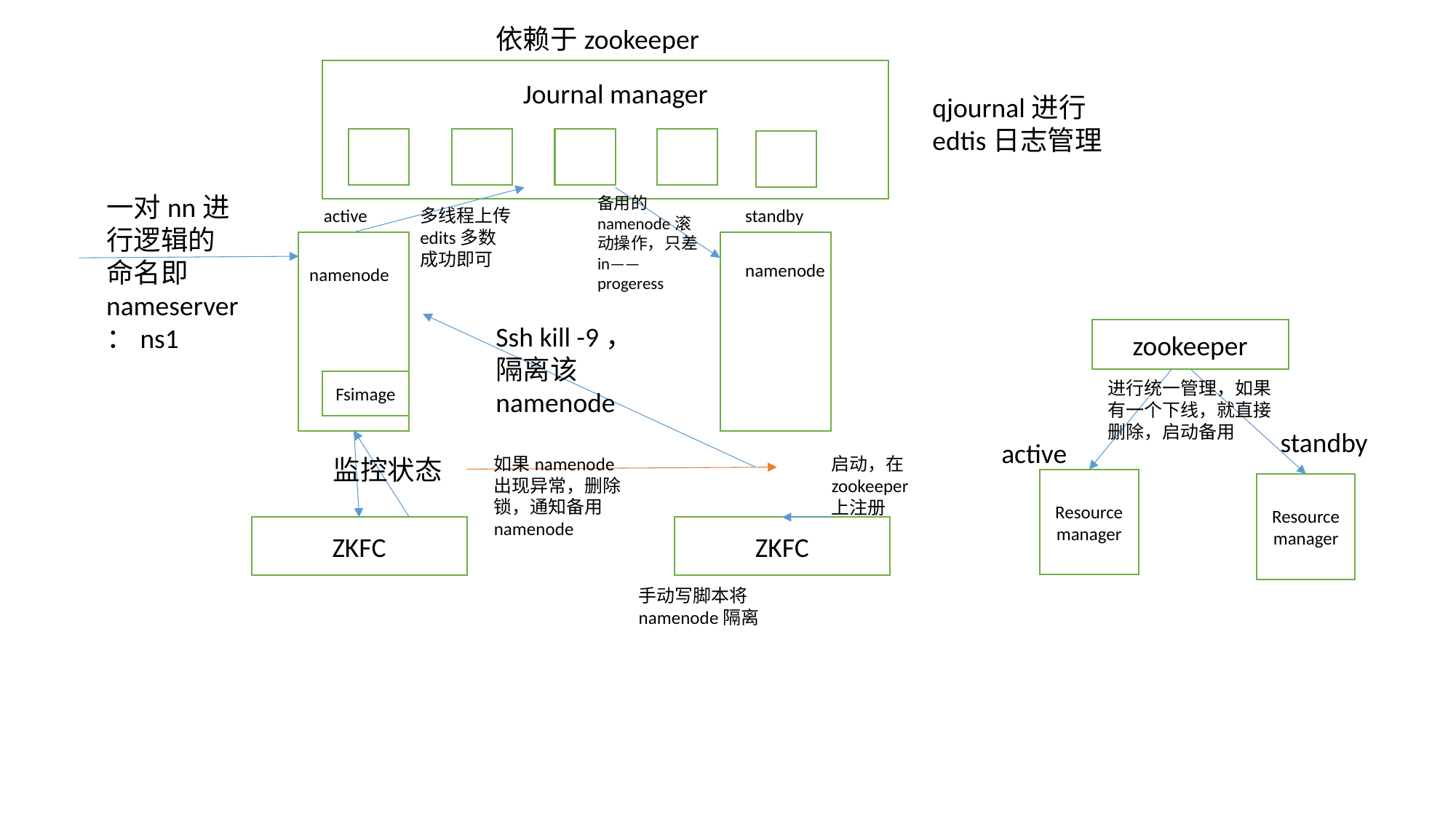

依赖于zookeeper

Journal manager
qjournal进行edtis日志管理

一对nn进行逻辑的命名即nameserver：ns1
备用的namenode滚动操作，只差in——progeress
active
多线程上传edits多数成功即可
standby

namenode
namenode
Ssh kill -9，隔离该namenode
zookeeper
Fsimage
进行统一管理，如果有一个下线，就直接删除，启动备用
standby
active
如果namenode出现异常，删除锁，通知备用namenode
启动，在zookeeper上注册
监控状态
Resource manager
Resource manager
ZKFC
ZKFC
手动写脚本将namenode隔离